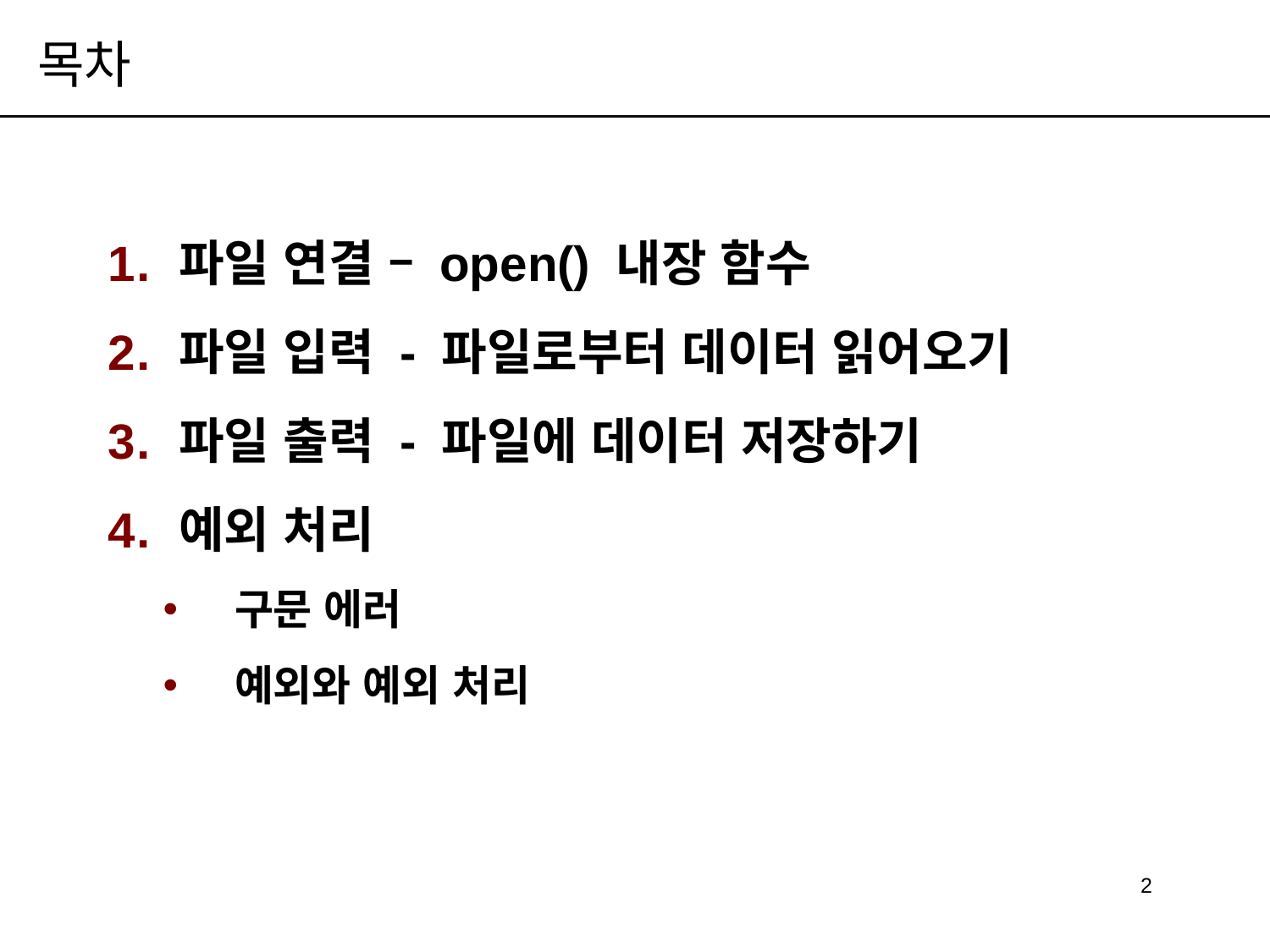

# 목차
파일 연결 – open() 내장 함수
파일 입력 - 파일로부터 데이터 읽어오기
파일 출력 - 파일에 데이터 저장하기
예외 처리
구문 에러
예외와 예외 처리
2